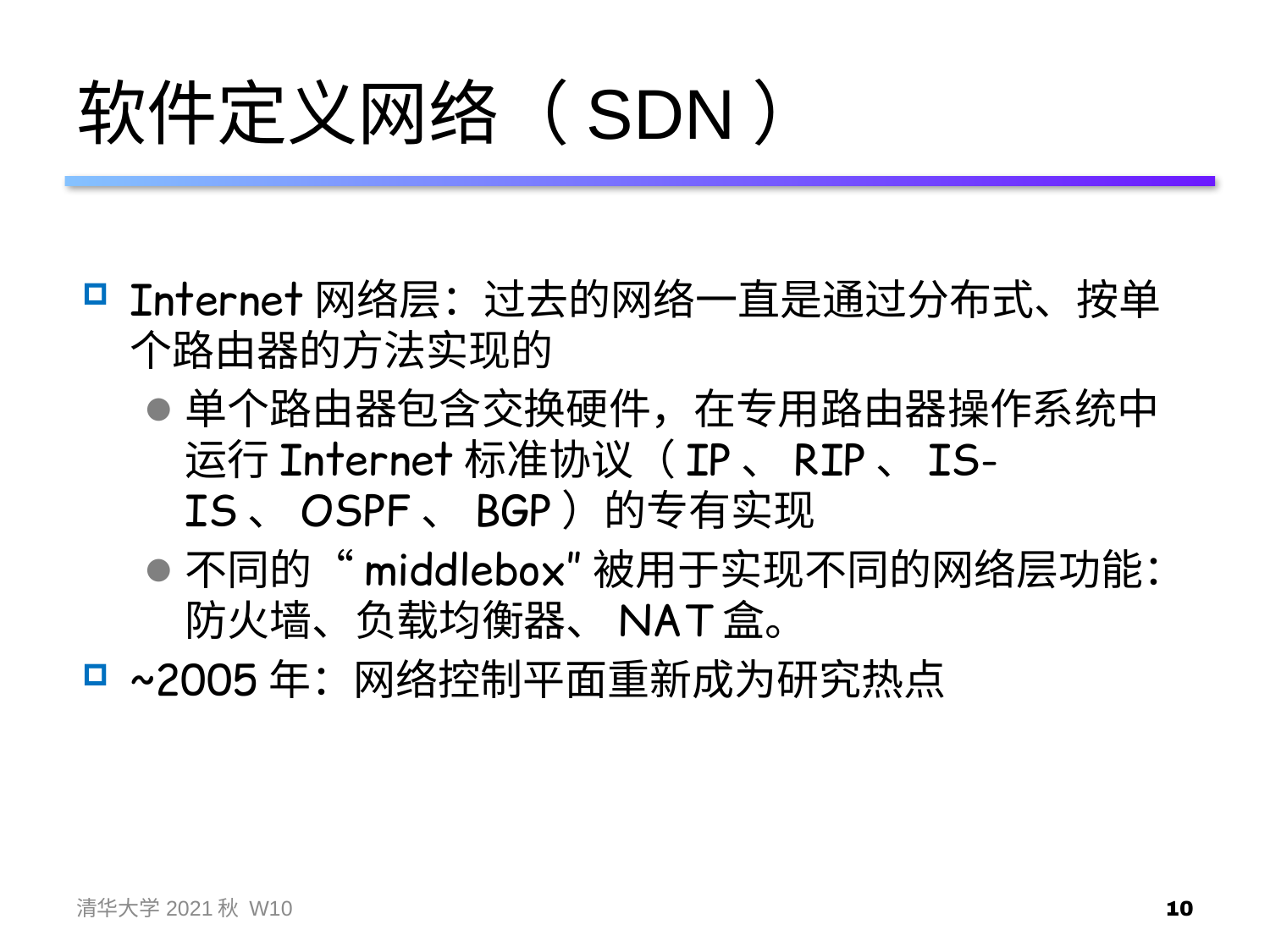

# 软件定义网络（SDN）
Internet网络层：过去的网络一直是通过分布式、按单个路由器的方法实现的
单个路由器包含交换硬件，在专用路由器操作系统中运行Internet标准协议（IP、RIP、IS-IS、OSPF、BGP）的专有实现
不同的“middlebox”被用于实现不同的网络层功能：防火墙、负载均衡器、NAT盒。
~2005年：网络控制平面重新成为研究热点
清华大学2021秋 W10
10